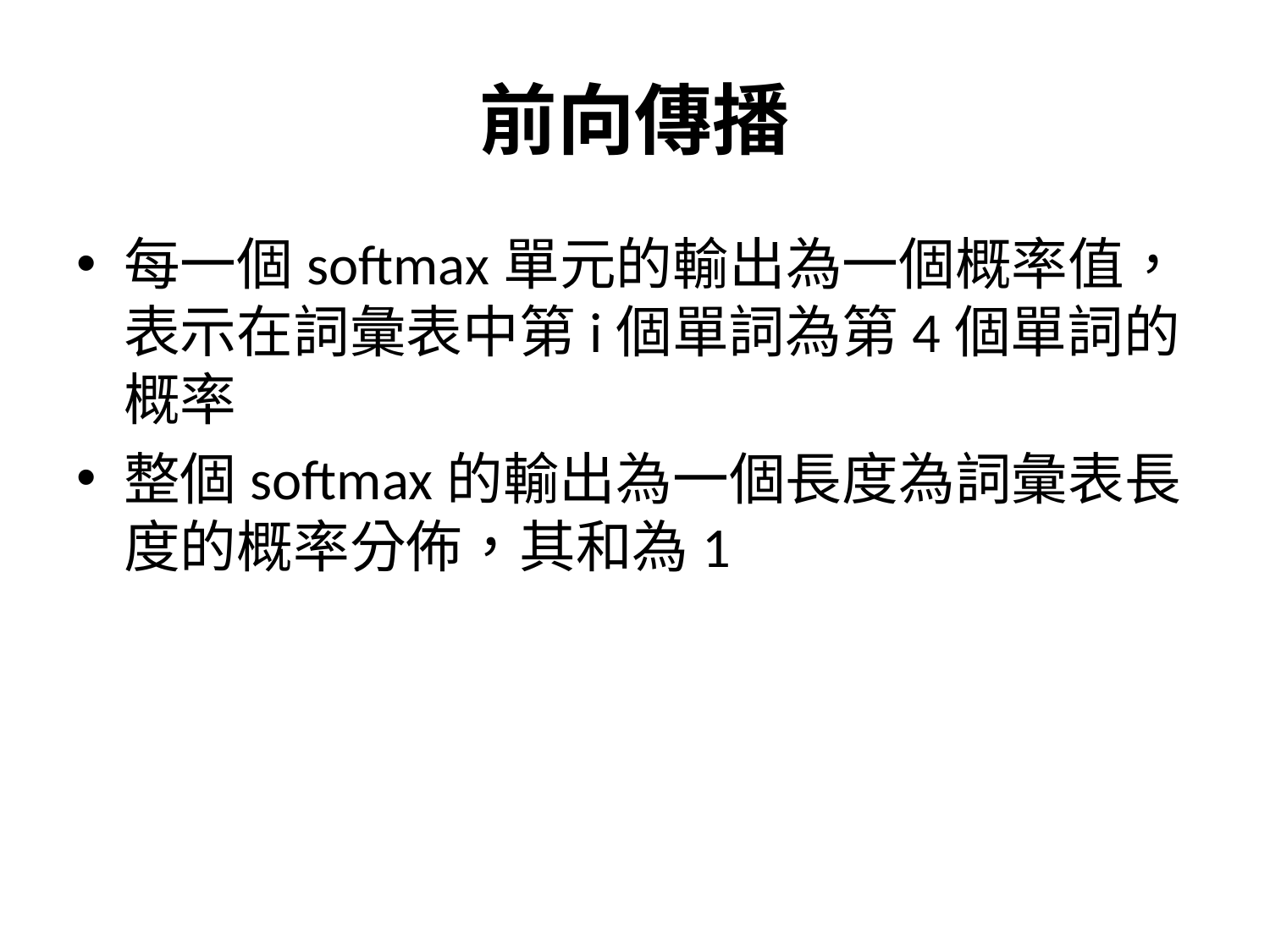

# 前向傳播
每一個softmax單元的輸出為一個概率值，表示在詞彙表中第i個單詞為第4個單詞的概率
整個softmax的輸出為一個長度為詞彙表長度的概率分佈，其和為1